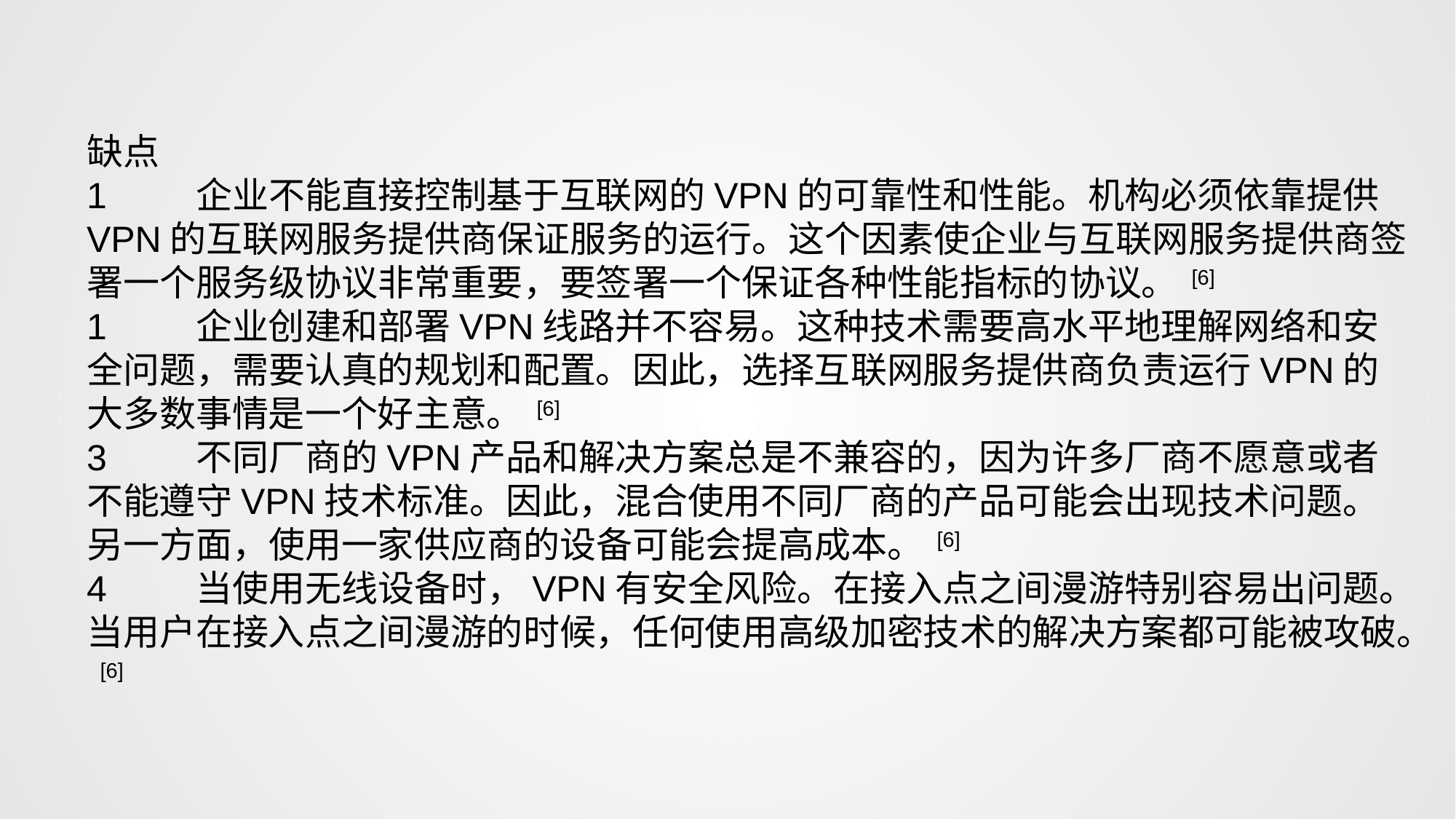

缺点
1	企业不能直接控制基于互联网的VPN的可靠性和性能。机构必须依靠提供VPN的互联网服务提供商保证服务的运行。这个因素使企业与互联网服务提供商签署一个服务级协议非常重要，要签署一个保证各种性能指标的协议。 [6]
1	企业创建和部署VPN线路并不容易。这种技术需要高水平地理解网络和安全问题，需要认真的规划和配置。因此，选择互联网服务提供商负责运行VPN的大多数事情是一个好主意。 [6]
3	不同厂商的VPN产品和解决方案总是不兼容的，因为许多厂商不愿意或者不能遵守VPN技术标准。因此，混合使用不同厂商的产品可能会出现技术问题。另一方面，使用一家供应商的设备可能会提高成本。 [6]
4	当使用无线设备时，VPN有安全风险。在接入点之间漫游特别容易出问题。当用户在接入点之间漫游的时候，任何使用高级加密技术的解决方案都可能被攻破。 [6]